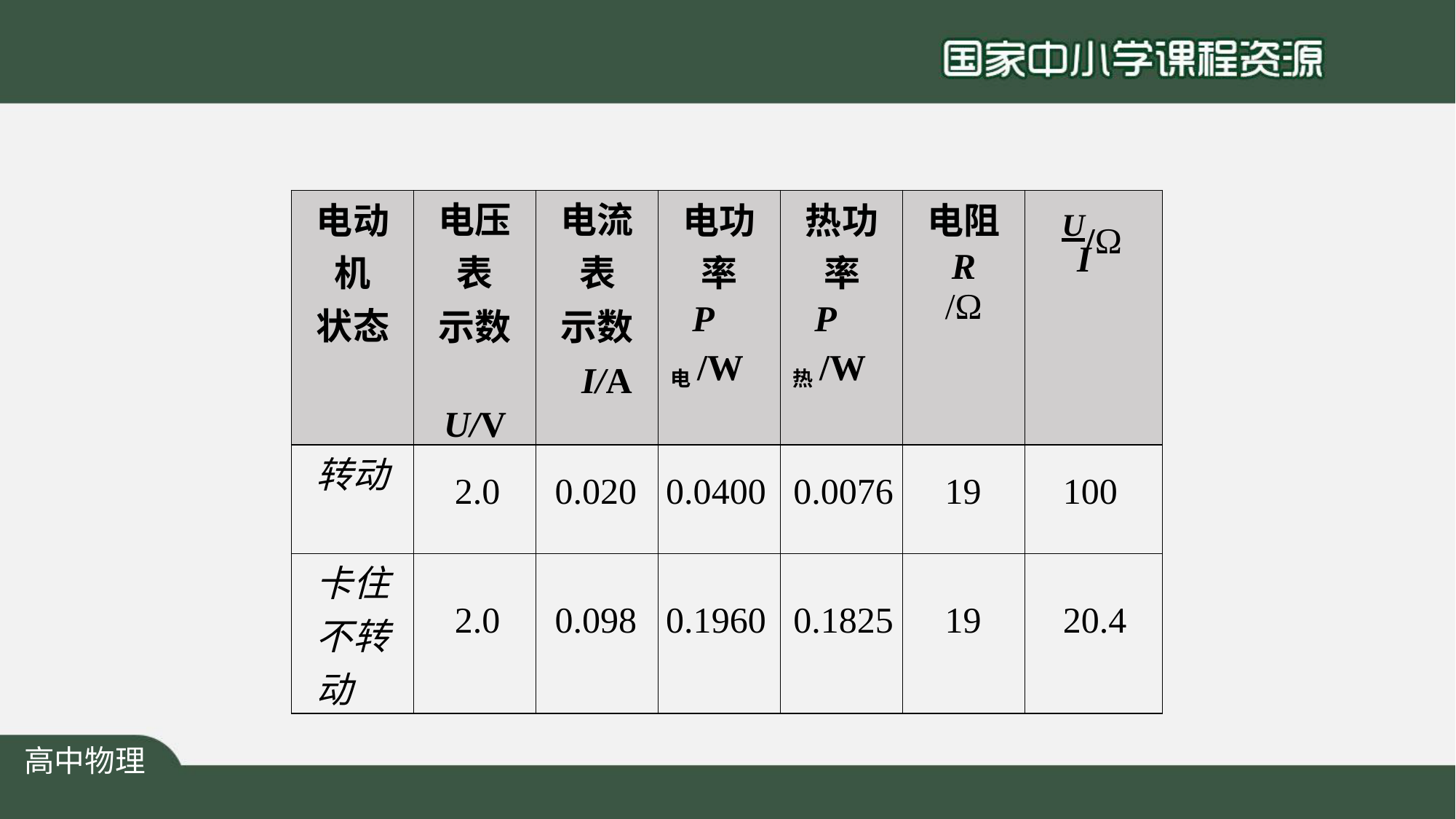

| 电动 机 状态 | 电压 表 示数 U/V | 电流 表 示数 I/A | 电功 率 P电/W | 热功 率 P热/W | 电阻 R /Ω | U/Ω I |
| --- | --- | --- | --- | --- | --- | --- |
| 转动 | 2.0 | 0.020 | 0.0400 | 0.0076 | 19 | 100 |
| 卡住 不转 动 | 2.0 | 0.098 | 0.1960 | 0.1825 | 19 | 20.4 |
高中物理